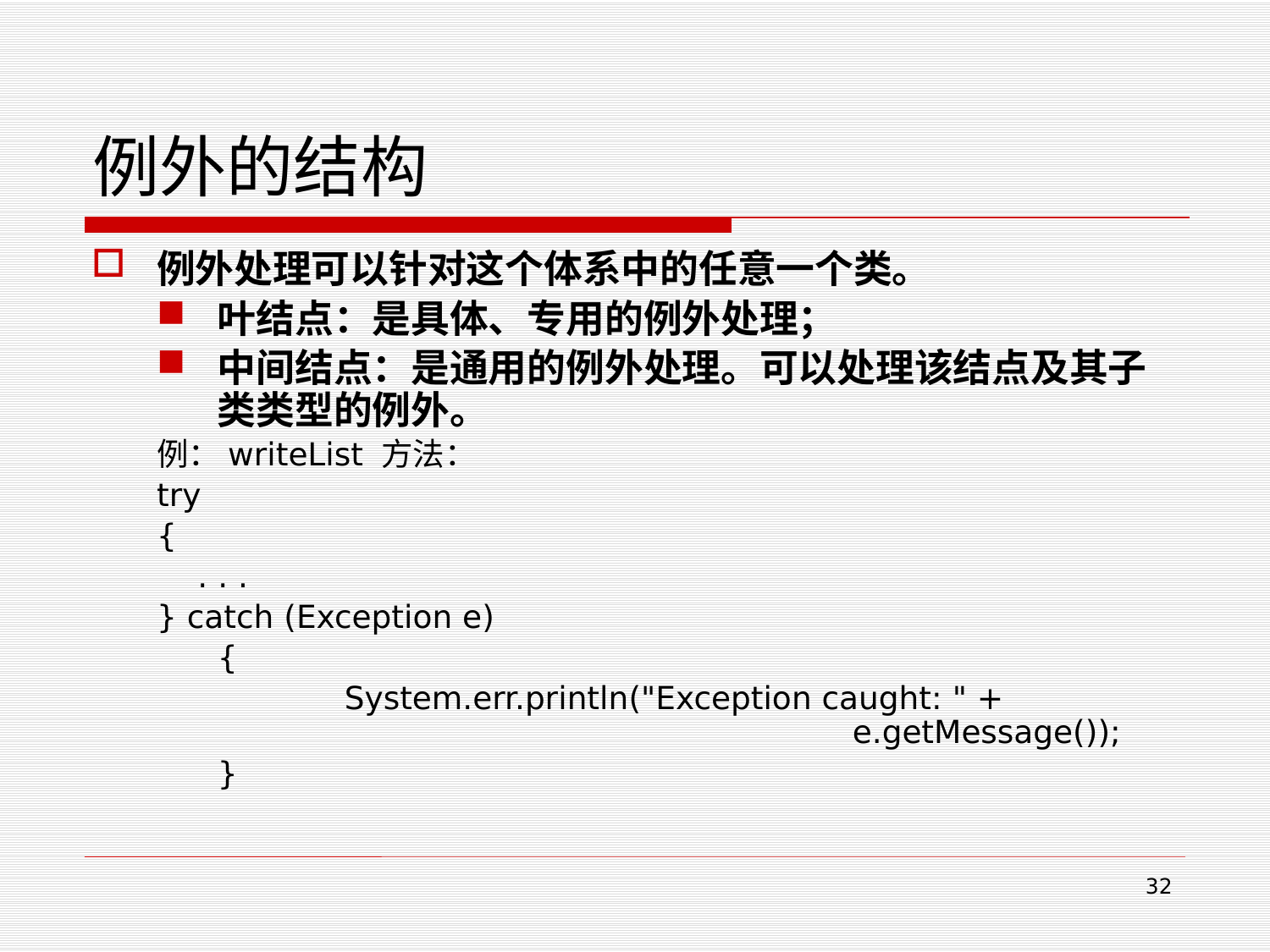

# 例外的结构
例外处理可以针对这个体系中的任意一个类。
叶结点：是具体、专用的例外处理；
中间结点：是通用的例外处理。可以处理该结点及其子类类型的例外。
例：writeList 方法：
try
{
    . . .
} catch (Exception e)
	{
   	 	System.err.println("Exception caught: " + 						e.getMessage());
	}

32